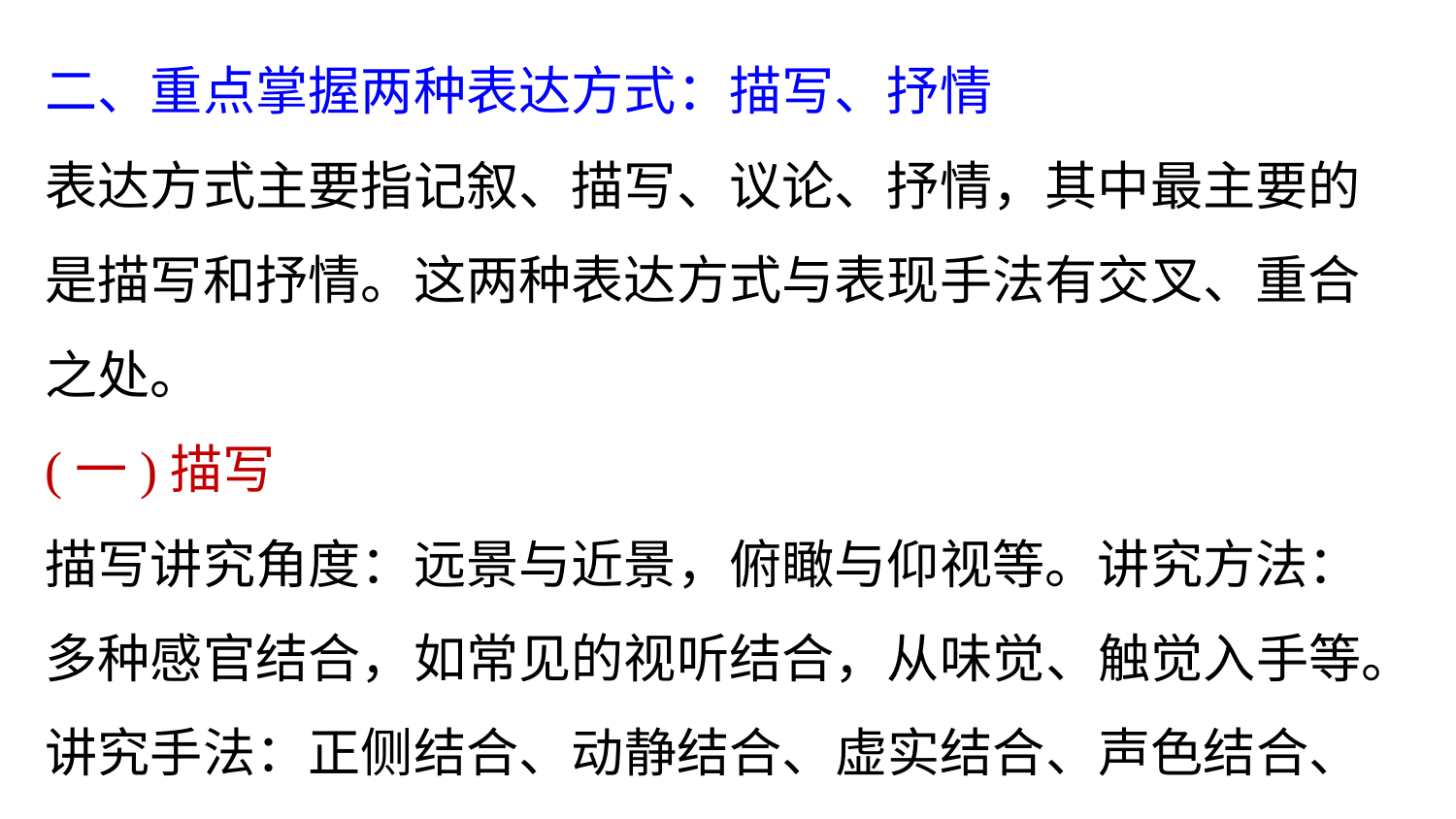

二、重点掌握两种表达方式：描写、抒情
表达方式主要指记叙、描写、议论、抒情，其中最主要的是描写和抒情。这两种表达方式与表现手法有交叉、重合之处。
(一)描写
描写讲究角度：远景与近景，俯瞰与仰视等。讲究方法：多种感官结合，如常见的视听结合，从味觉、触觉入手等。讲究手法：正侧结合、动静结合、虚实结合、声色结合、明暗结合、点面结合、白描工笔、细节描写等。“虚实结合”